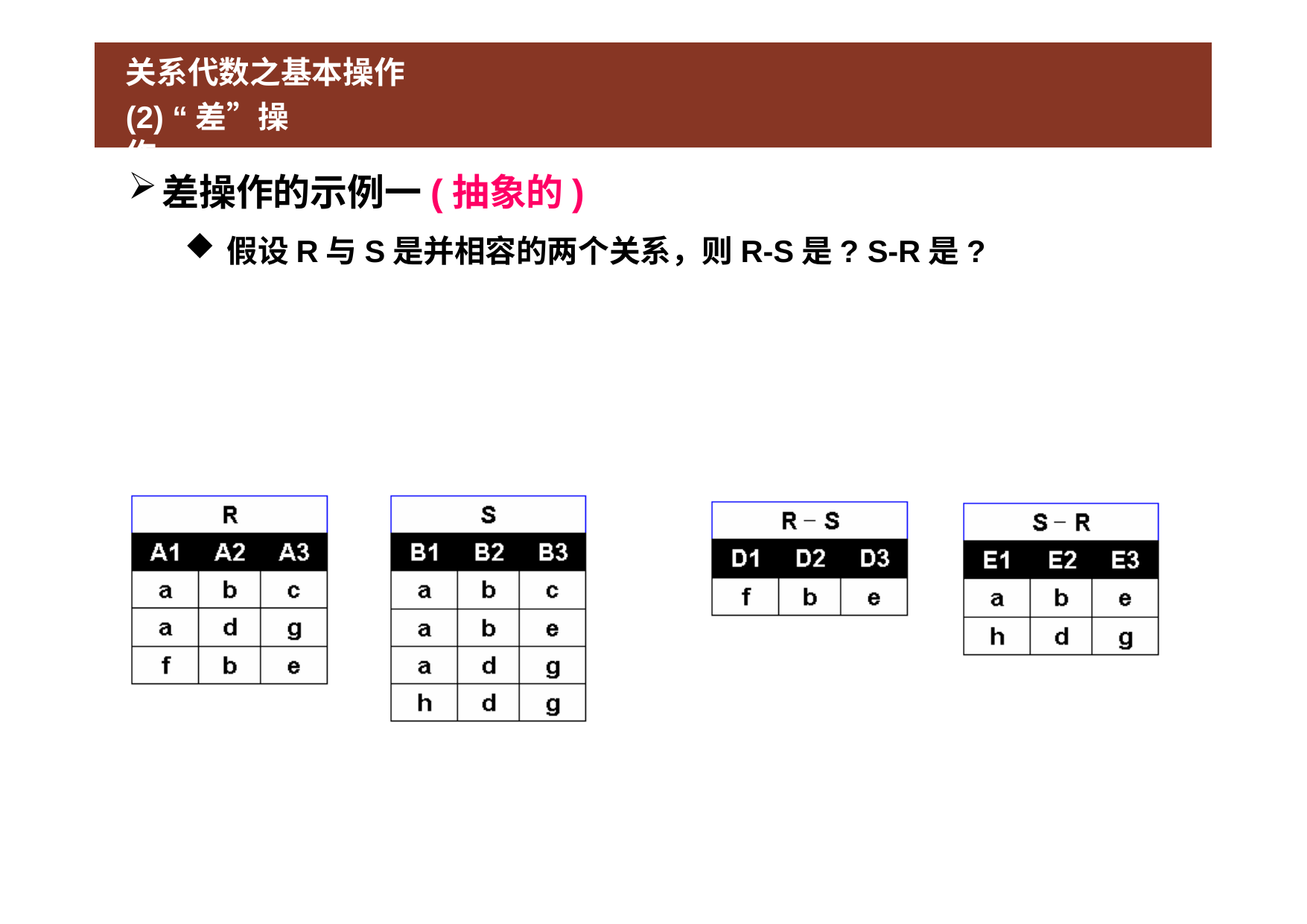

# 关系代数之基本操作
(2) “差”操作
差操作的示例一(抽象的)
假设R与S是并相容的两个关系，则R-S是? S-R是?